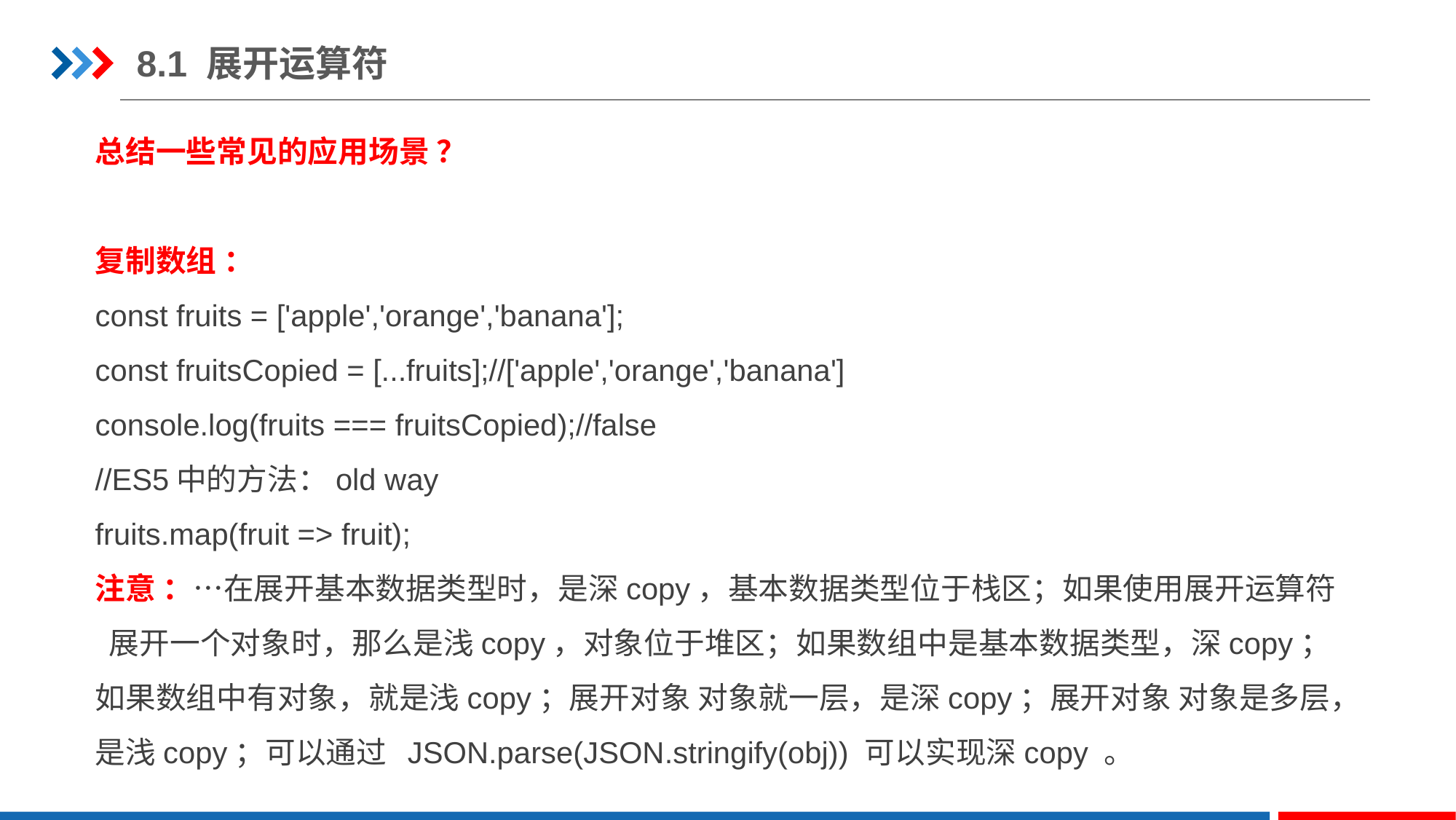

8.1 展开运算符
总结一些常见的应用场景 ？

复制数组 ：
const fruits = ['apple','orange','banana'];
const fruitsCopied = [...fruits];//['apple','orange','banana']
console.log(fruits === fruitsCopied);//false
//ES5中的方法：old way
fruits.map(fruit => fruit);
注意 ：…在展开基本数据类型时，是深copy，基本数据类型位于栈区；如果使用展开运算符
 展开一个对象时，那么是浅copy，对象位于堆区；如果数组中是基本数据类型，深copy；
如果数组中有对象，就是浅copy；展开对象 对象就一层，是深copy；展开对象 对象是多层，
是浅copy；可以通过  JSON.parse(JSON.stringify(obj)) 可以实现深copy 。